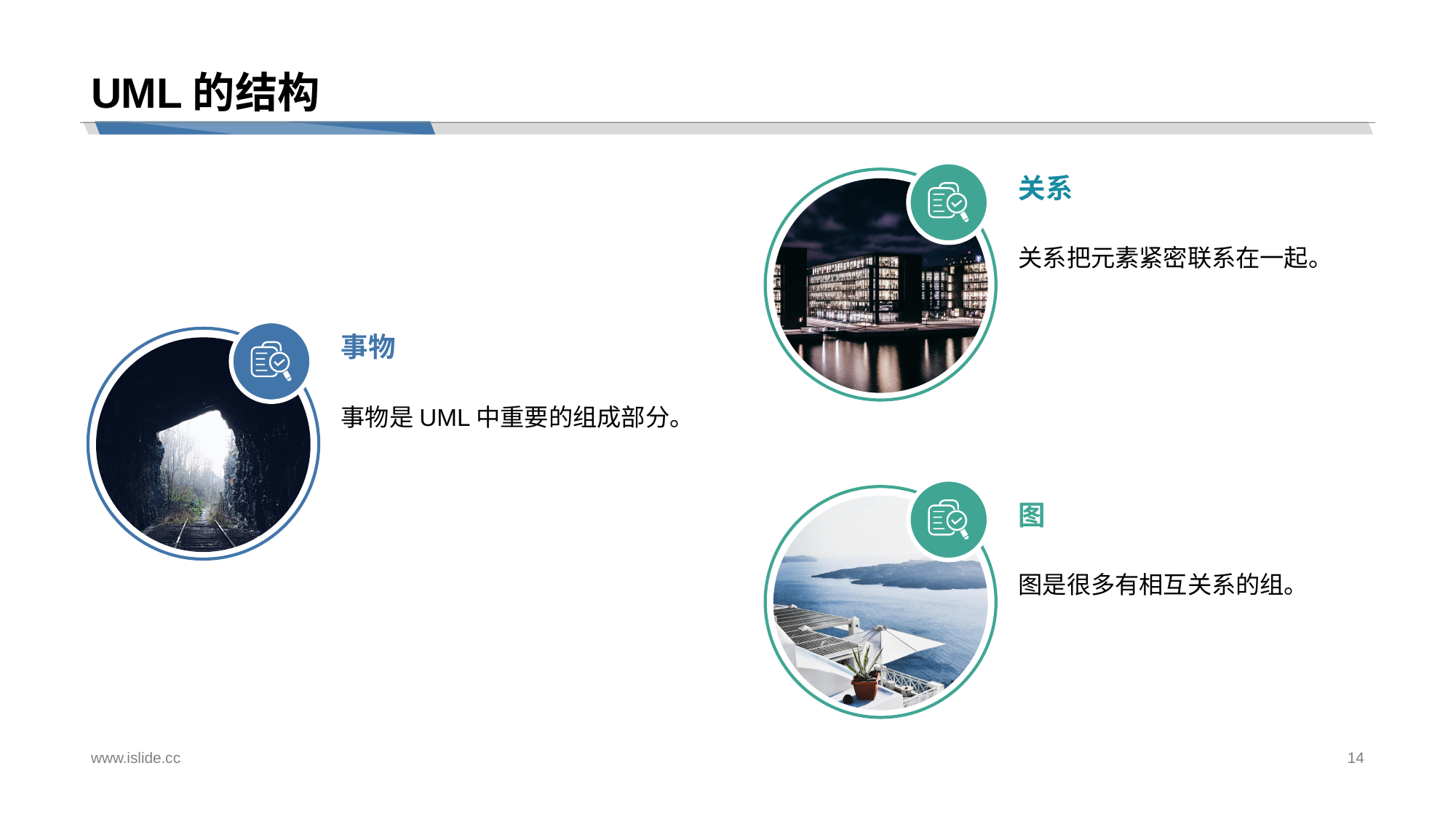

# UML的结构
关系
关系把元素紧密联系在一起。

事物
事物是UML中重要的组成部分。

图
图是很多有相互关系的组。

www.islide.cc
14